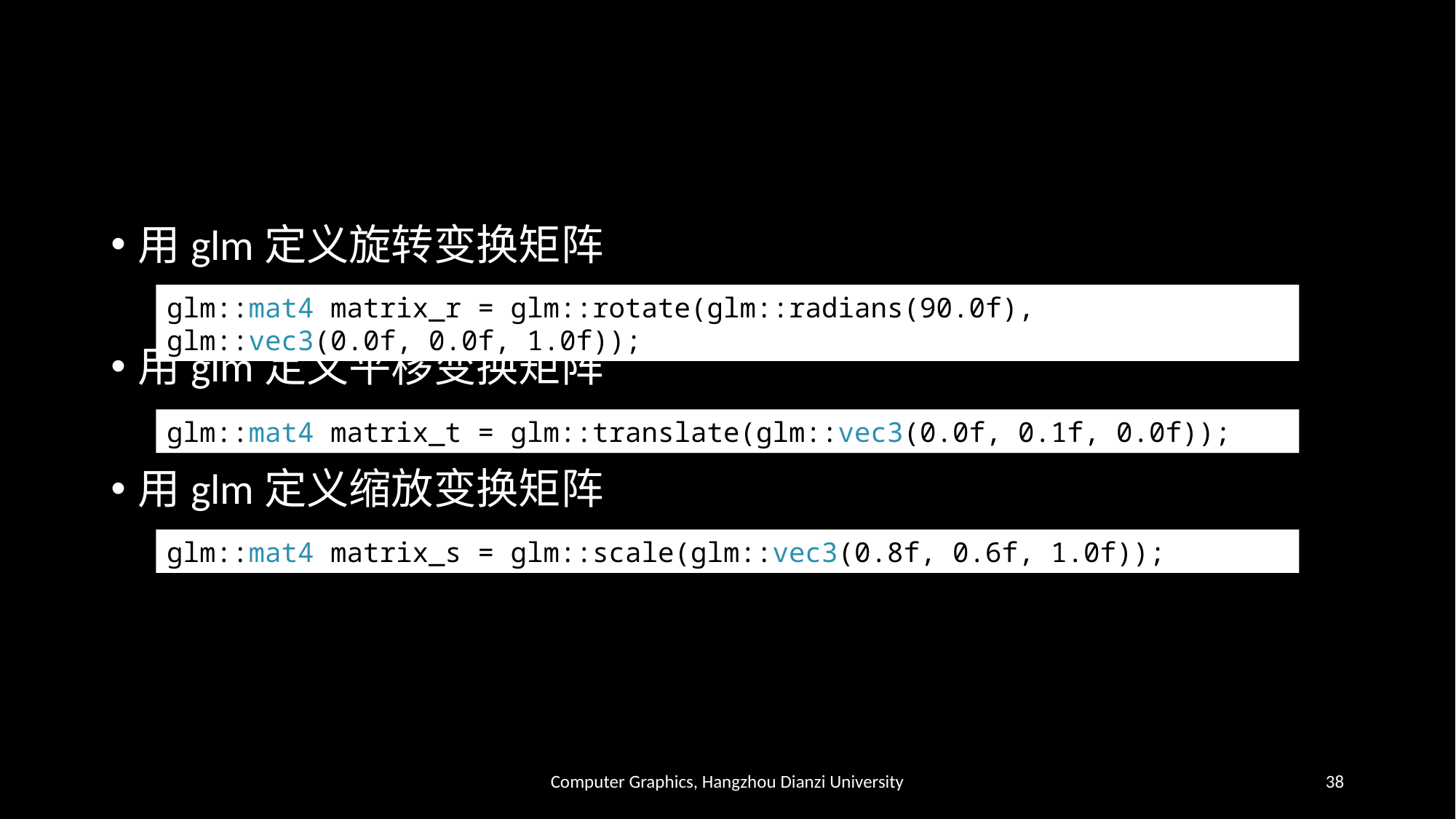

#
用glm定义旋转变换矩阵

用glm定义平移变换矩阵

用glm定义缩放变换矩阵
glm::mat4 matrix_r = glm::rotate(glm::radians(90.0f), glm::vec3(0.0f, 0.0f, 1.0f));
glm::mat4 matrix_t = glm::translate(glm::vec3(0.0f, 0.1f, 0.0f));
glm::mat4 matrix_s = glm::scale(glm::vec3(0.8f, 0.6f, 1.0f));
Computer Graphics, Hangzhou Dianzi University
38